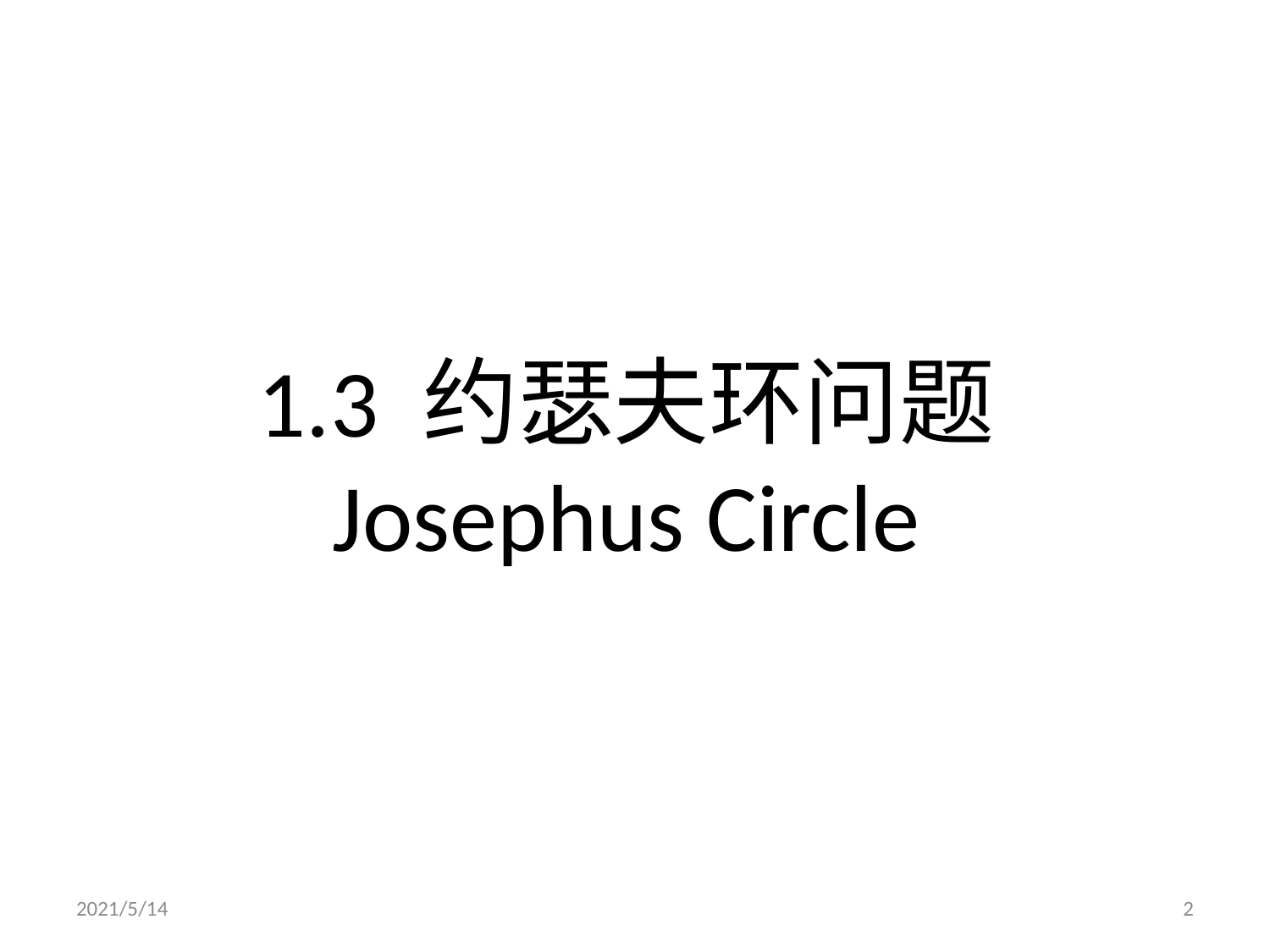

# 1.3 约瑟夫环问题 Josephus Circle
2021/5/14
2